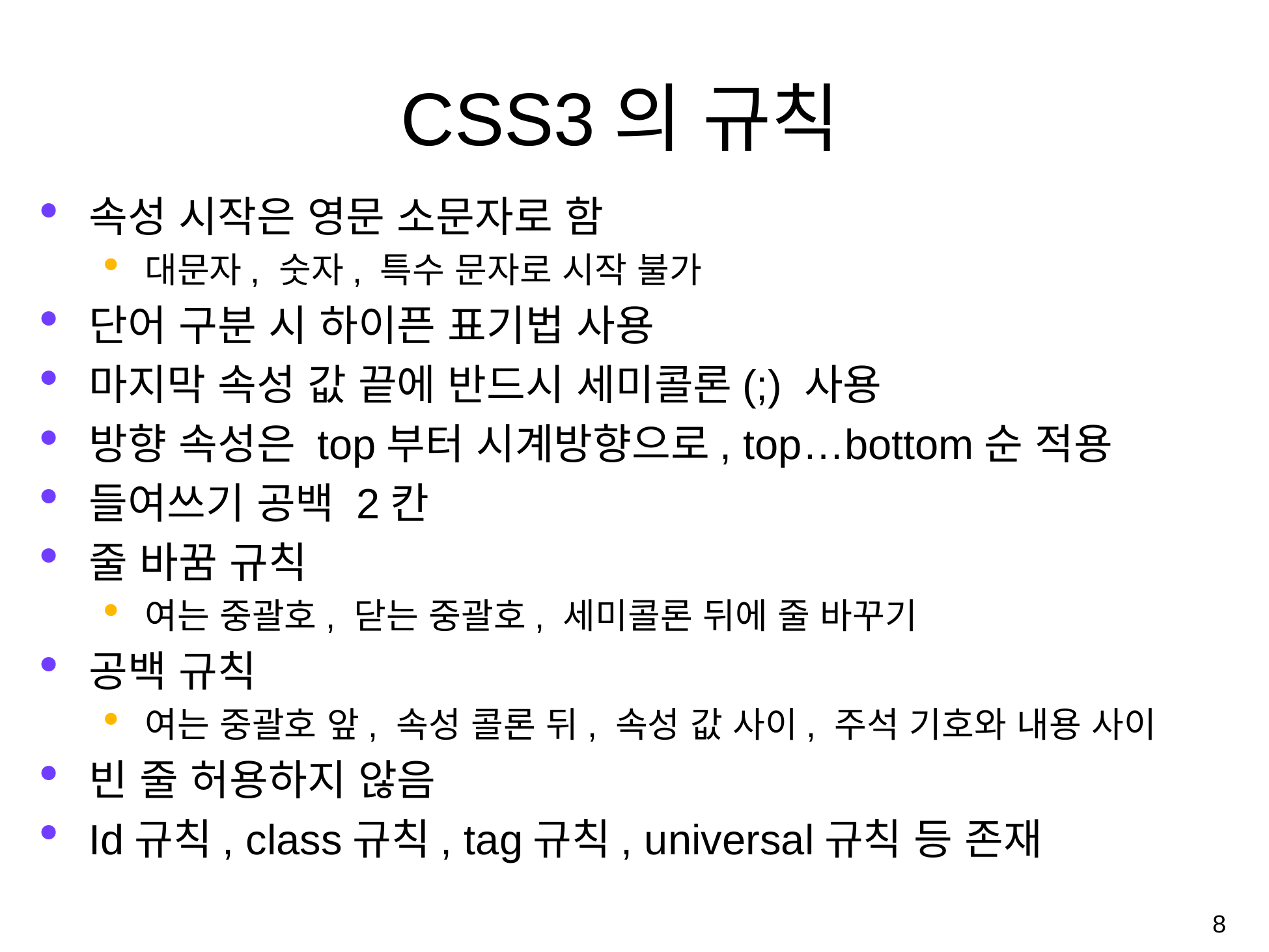

# CSS3의 규칙
속성 시작은 영문 소문자로 함
대문자, 숫자, 특수 문자로 시작 불가
단어 구분 시 하이픈 표기법 사용
마지막 속성 값 끝에 반드시 세미콜론(;) 사용
방향 속성은 top부터 시계방향으로, top…bottom순 적용
들여쓰기 공백 2칸
줄 바꿈 규칙
여는 중괄호, 닫는 중괄호, 세미콜론 뒤에 줄 바꾸기
공백 규칙
여는 중괄호 앞, 속성 콜론 뒤, 속성 값 사이, 주석 기호와 내용 사이
빈 줄 허용하지 않음
Id규칙, class규칙, tag규칙, universal규칙 등 존재
8